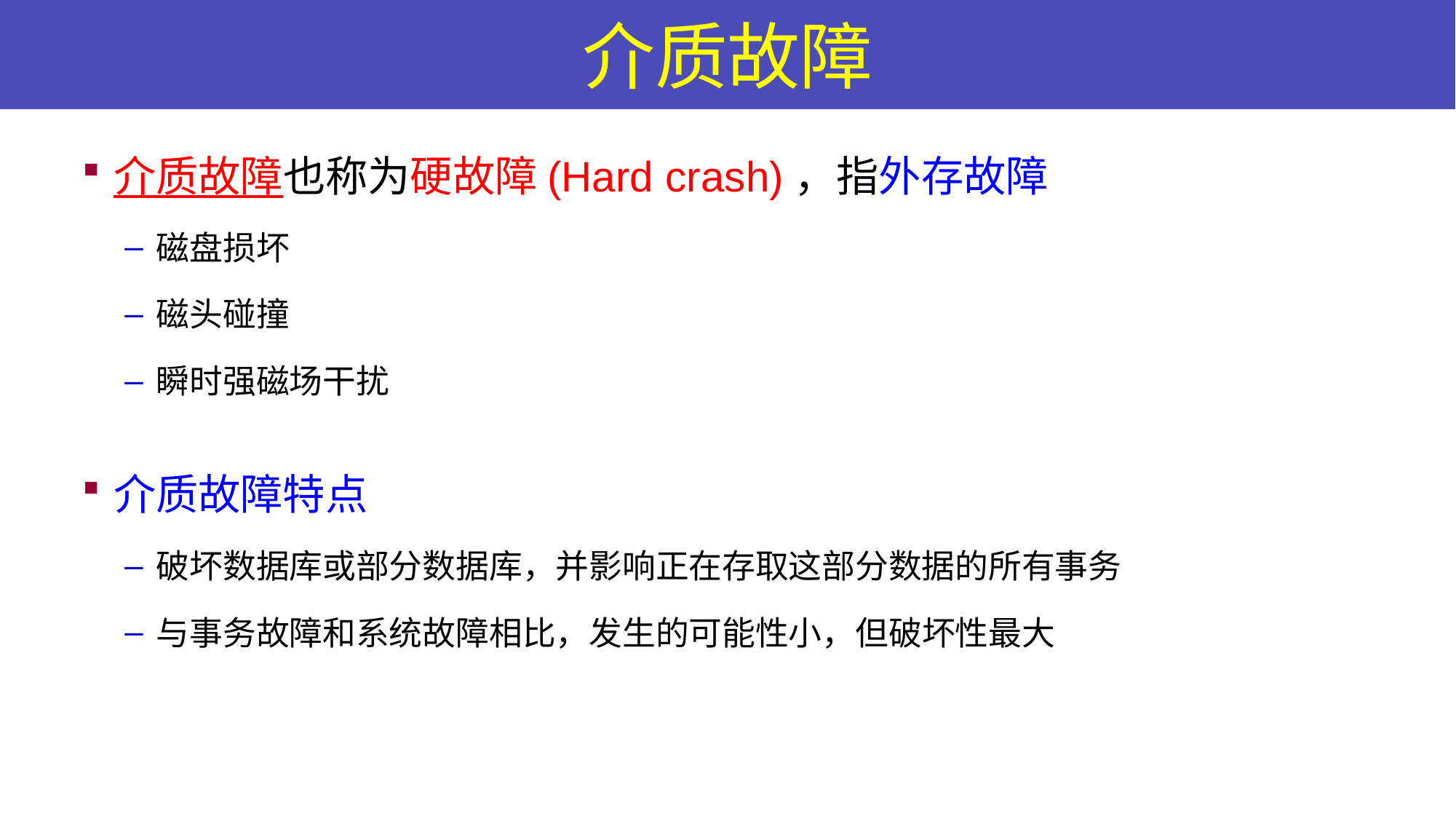

# 介质故障
介质故障也称为硬故障(Hard crash)，指外存故障
磁盘损坏
磁头碰撞
瞬时强磁场干扰

介质故障特点
破坏数据库或部分数据库，并影响正在存取这部分数据的所有事务
与事务故障和系统故障相比，发生的可能性小，但破坏性最大

18